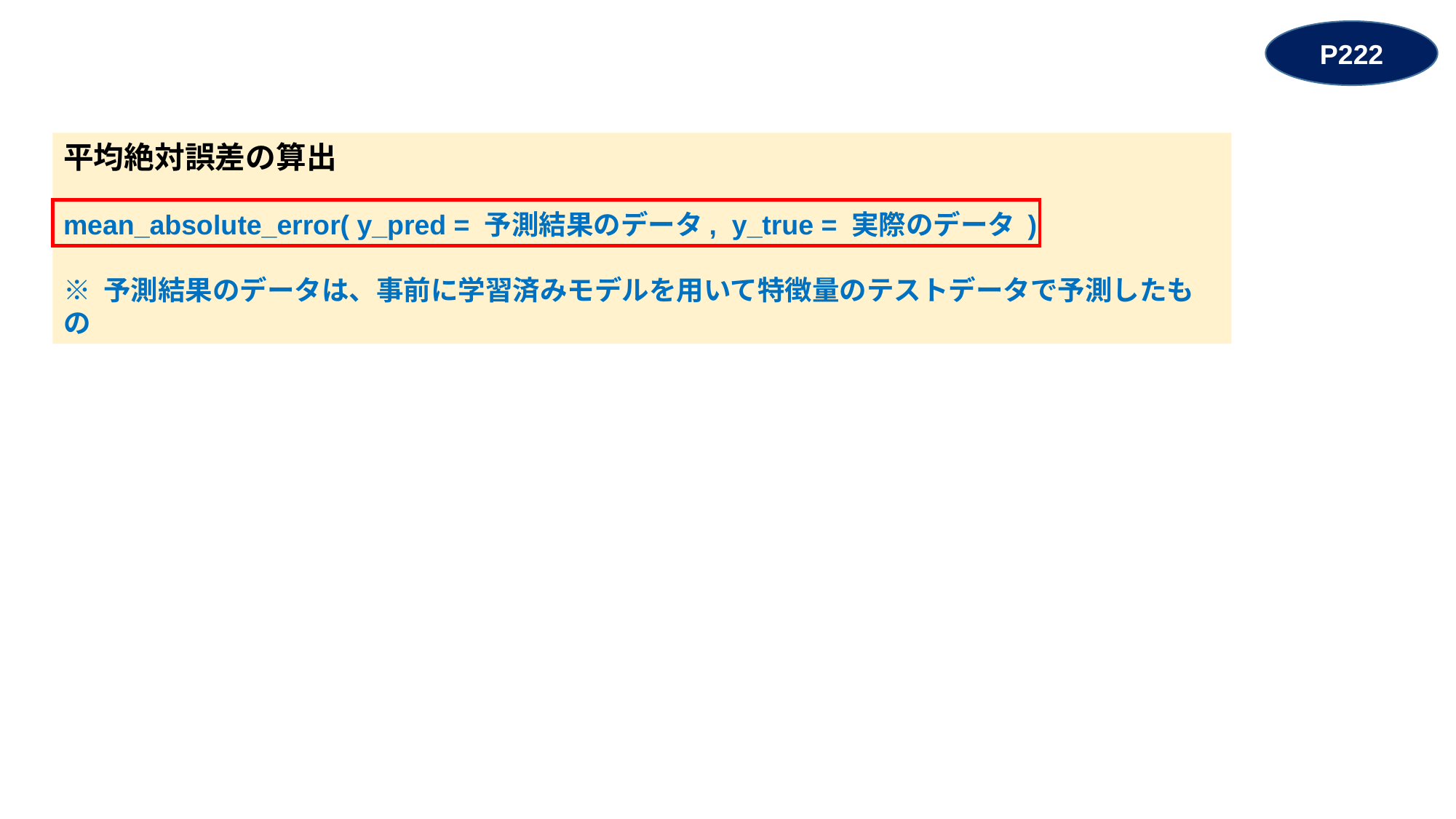

P222
平均絶対誤差の算出

mean_absolute_error( y_pred = 予測結果のデータ,  y_true = 実際のデータ )

※ 予測結果のデータは、事前に学習済みモデルを用いて特徴量のテストデータで予測したもの